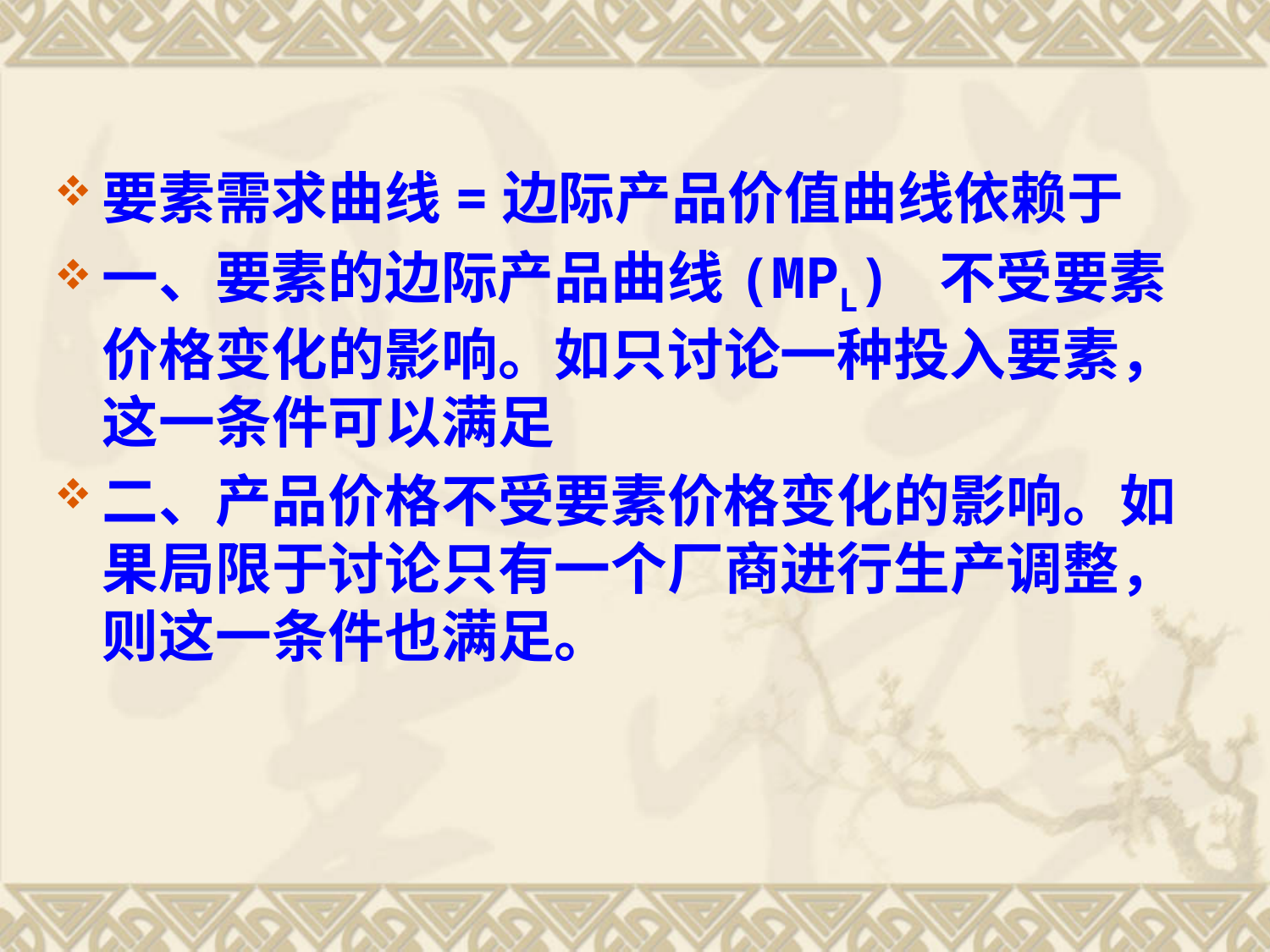

要素需求曲线=边际产品价值曲线依赖于
一、要素的边际产品曲线(MPL) 不受要素价格变化的影响。如只讨论一种投入要素，这一条件可以满足
二、产品价格不受要素价格变化的影响。如果局限于讨论只有一个厂商进行生产调整，则这一条件也满足。